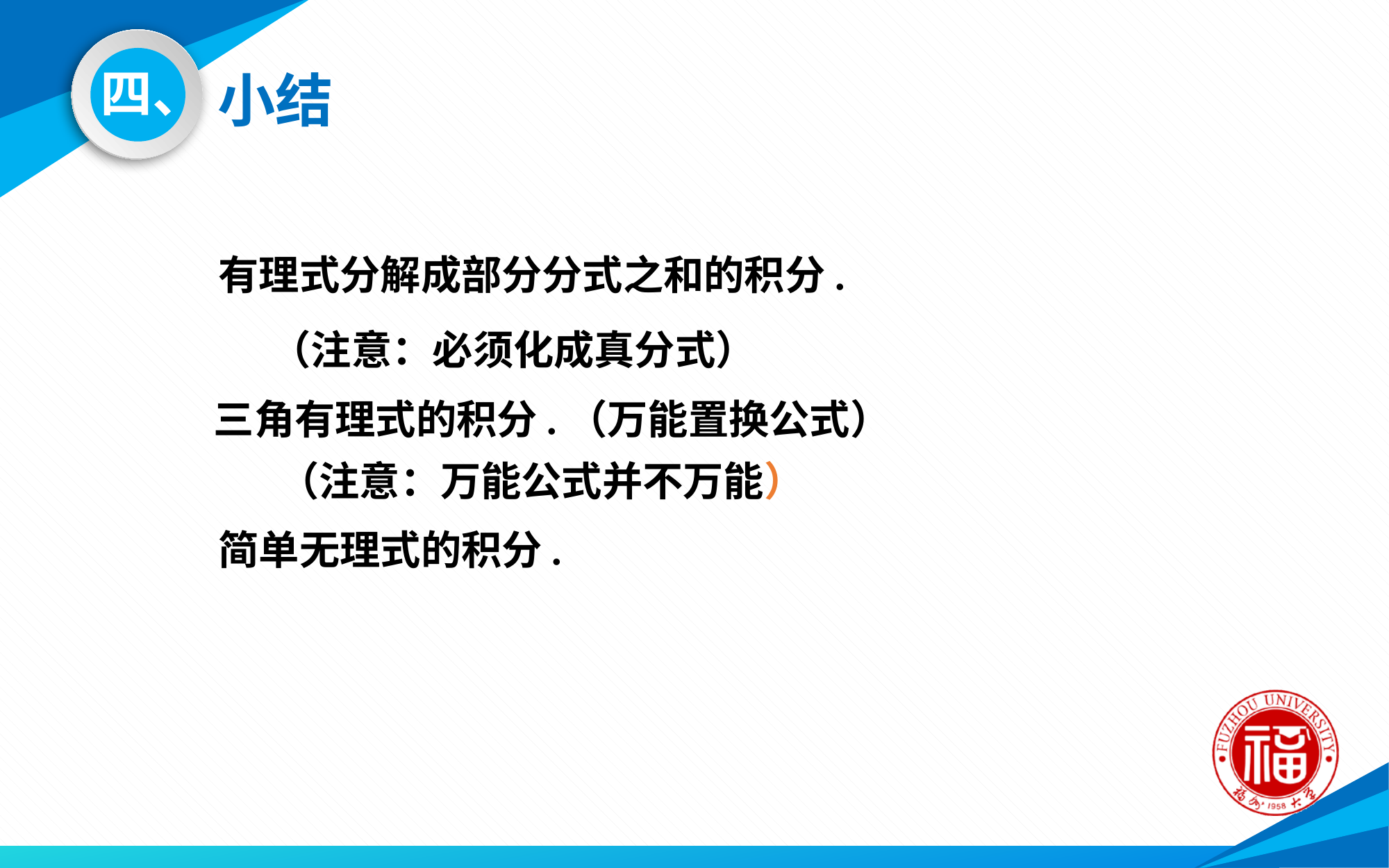

# 小结
四、
有理式分解成部分分式之和的积分.
（注意：必须化成真分式）
三角有理式的积分.（万能置换公式）
（注意：万能公式并不万能）
简单无理式的积分.